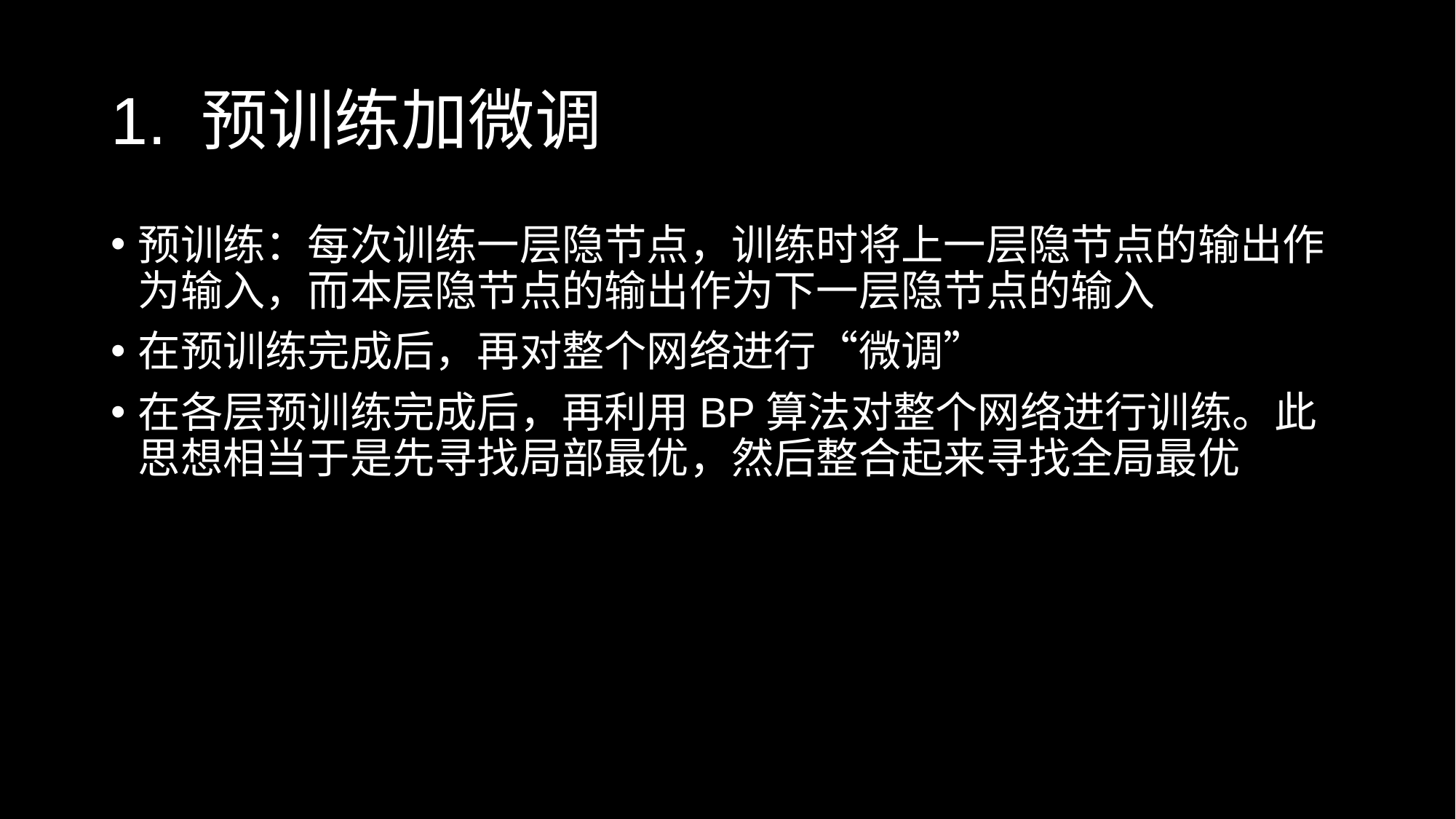

# 1. 预训练加微调
预训练：每次训练一层隐节点，训练时将上一层隐节点的输出作为输入，而本层隐节点的输出作为下一层隐节点的输入
在预训练完成后，再对整个网络进行“微调”
在各层预训练完成后，再利用BP算法对整个网络进行训练。此思想相当于是先寻找局部最优，然后整合起来寻找全局最优